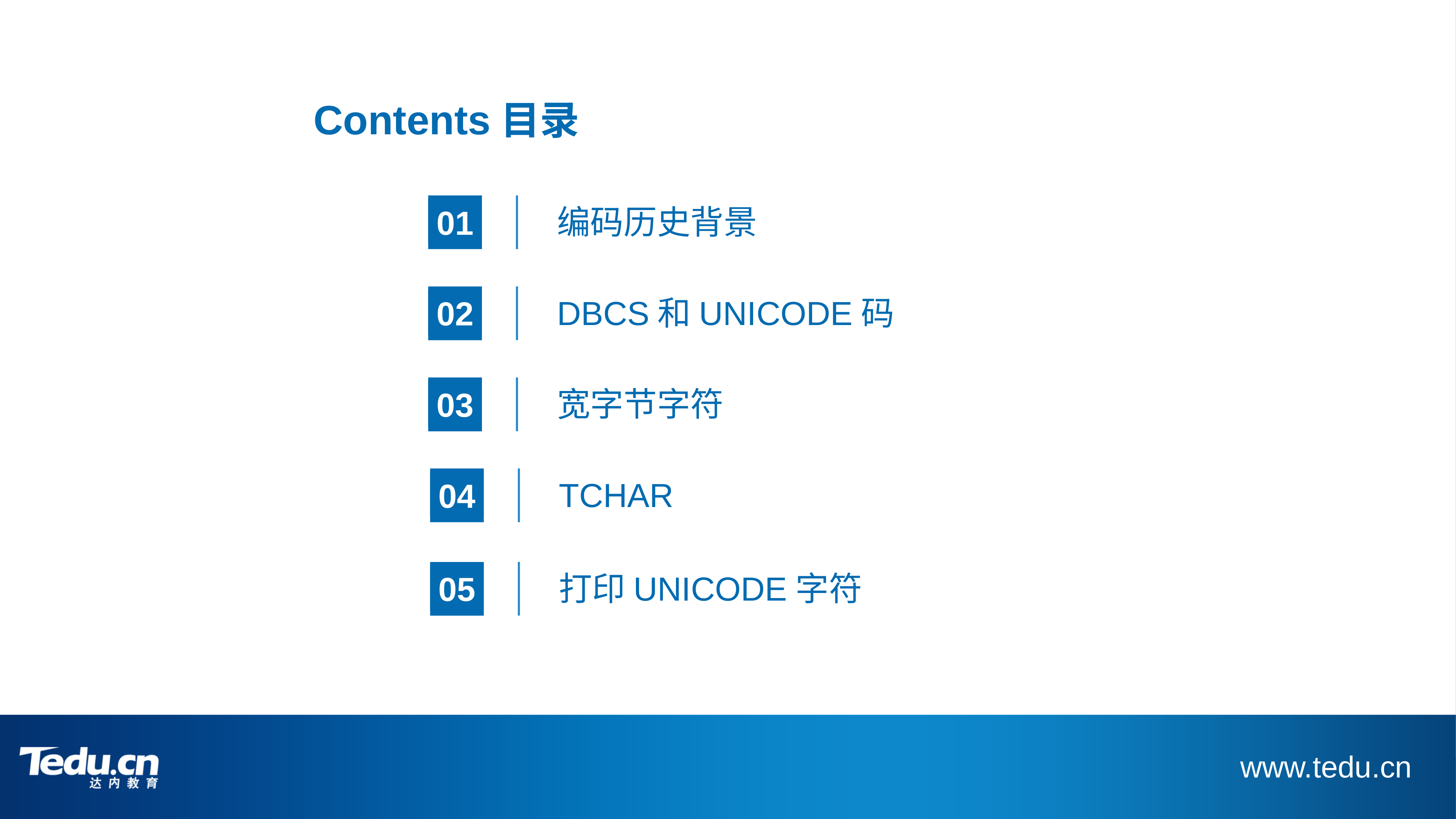

01
编码历史背景

02
DBCS和UNICODE码

03
宽字节字符

04
TCHAR

05
打印UNICODE字符